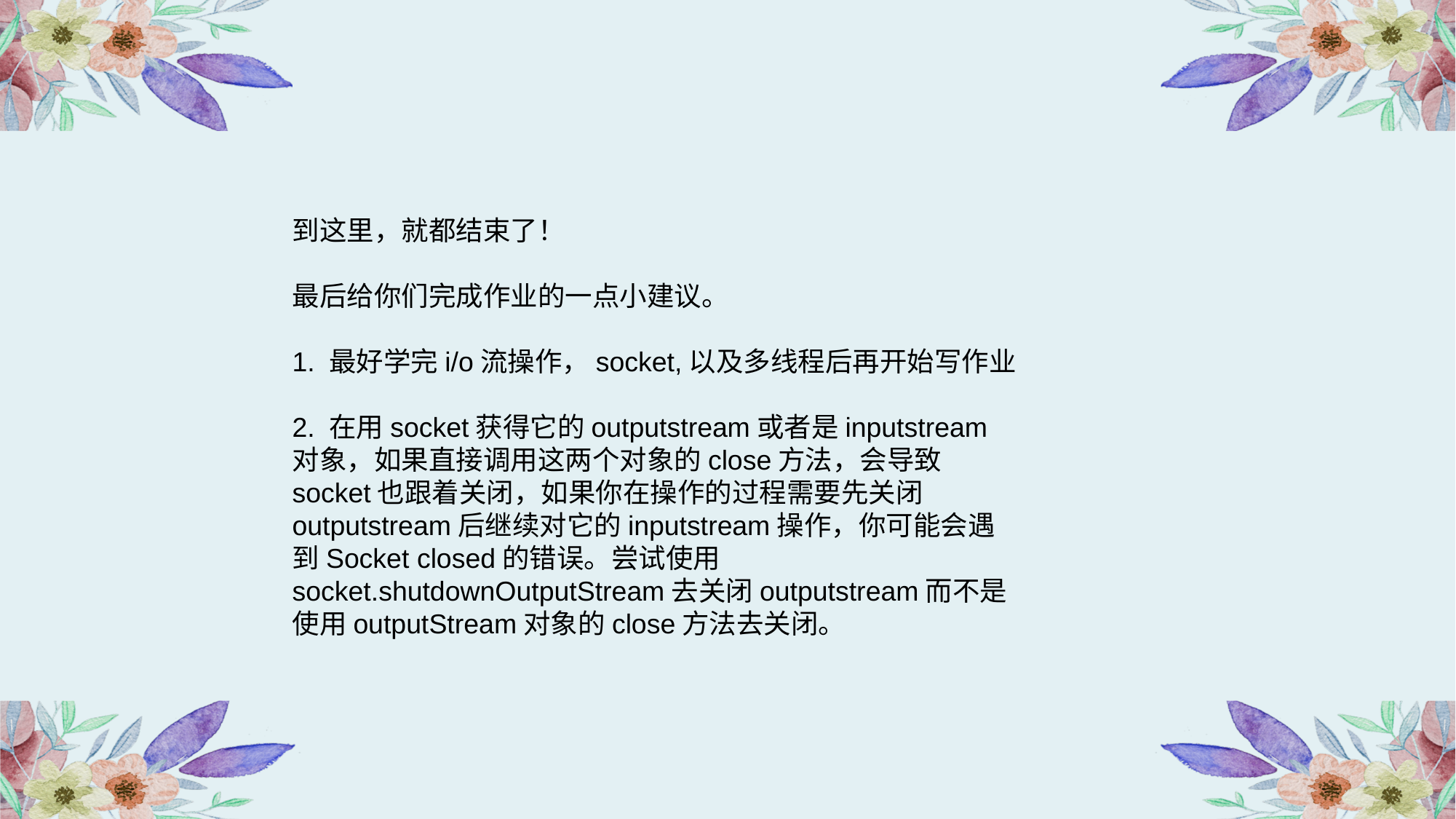

到这里，就都结束了！

最后给你们完成作业的一点小建议。

1. 最好学完i/o流操作，socket,以及多线程后再开始写作业

2. 在用socket获得它的outputstream或者是inputstream对象，如果直接调用这两个对象的close方法，会导致socket也跟着关闭，如果你在操作的过程需要先关闭outputstream后继续对它的inputstream操作，你可能会遇到Socket closed的错误。尝试使用socket.shutdownOutputStream去关闭outputstream而不是使用outputStream对象的close方法去关闭。